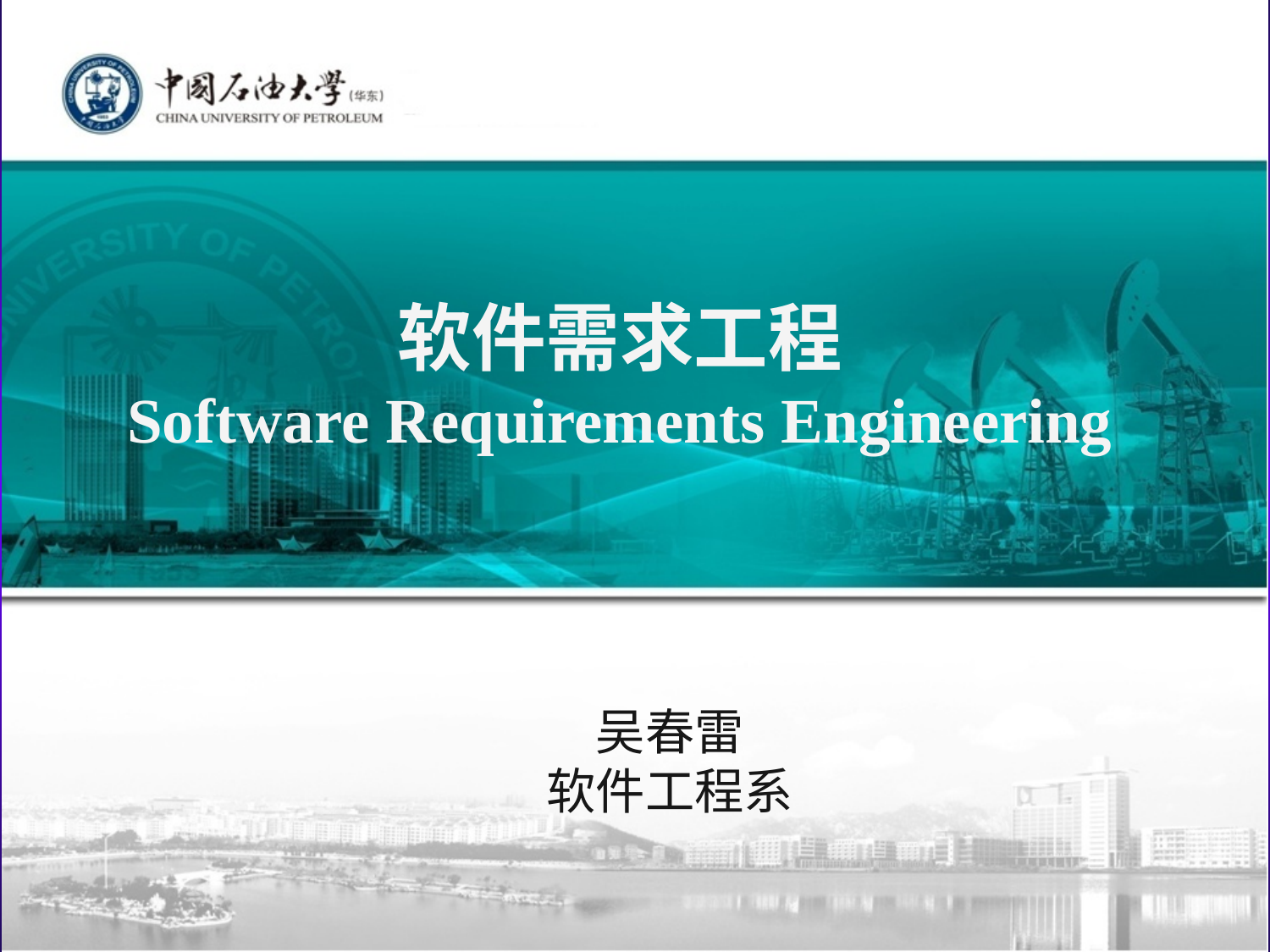

# 软件需求工程 Software Requirements Engineering
吴春雷
软件工程系